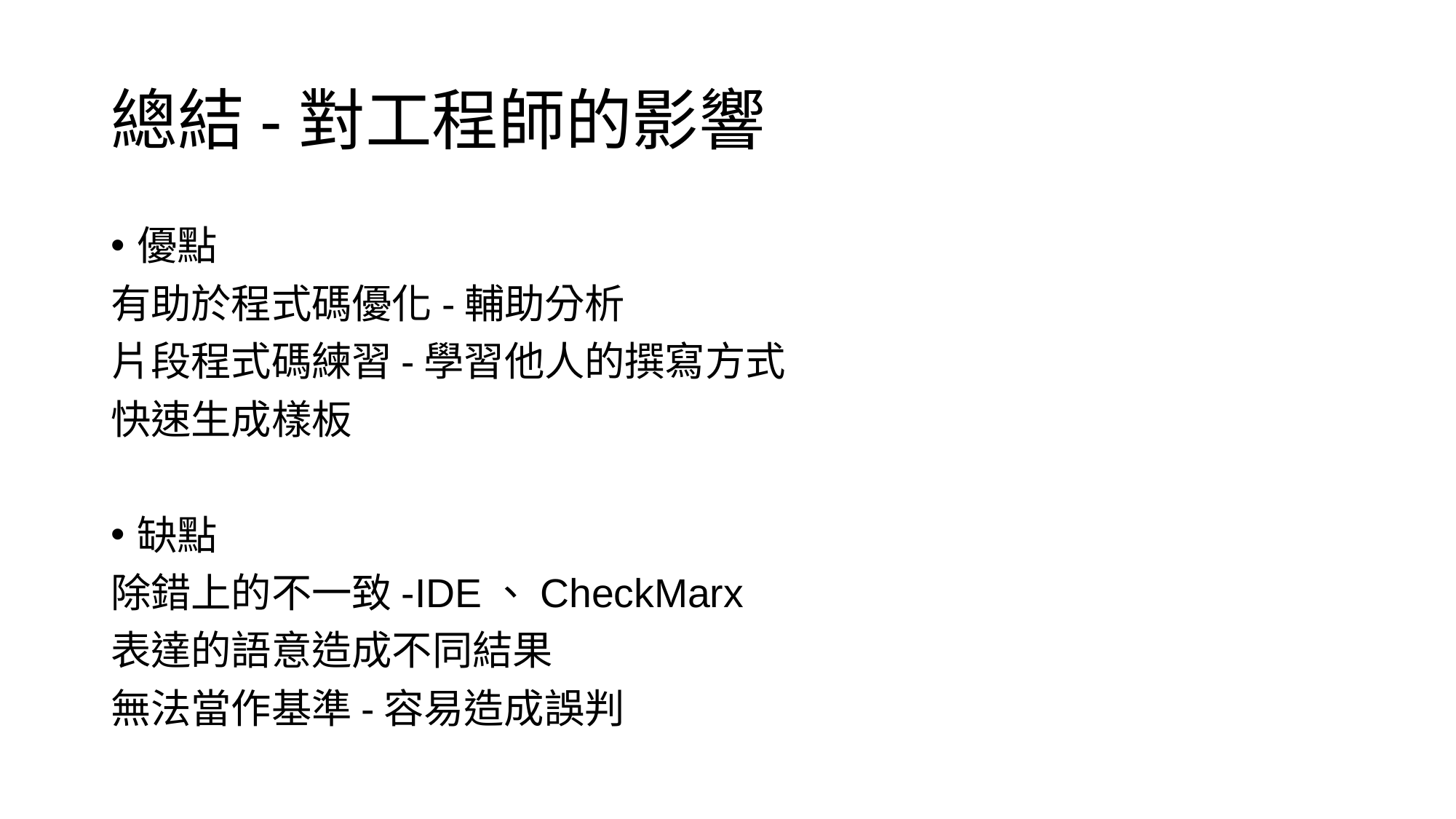

# 總結-對工程師的影響
優點
有助於程式碼優化-輔助分析
片段程式碼練習-學習他人的撰寫方式
快速生成樣板

缺點
除錯上的不一致-IDE、CheckMarx
表達的語意造成不同結果
無法當作基準-容易造成誤判